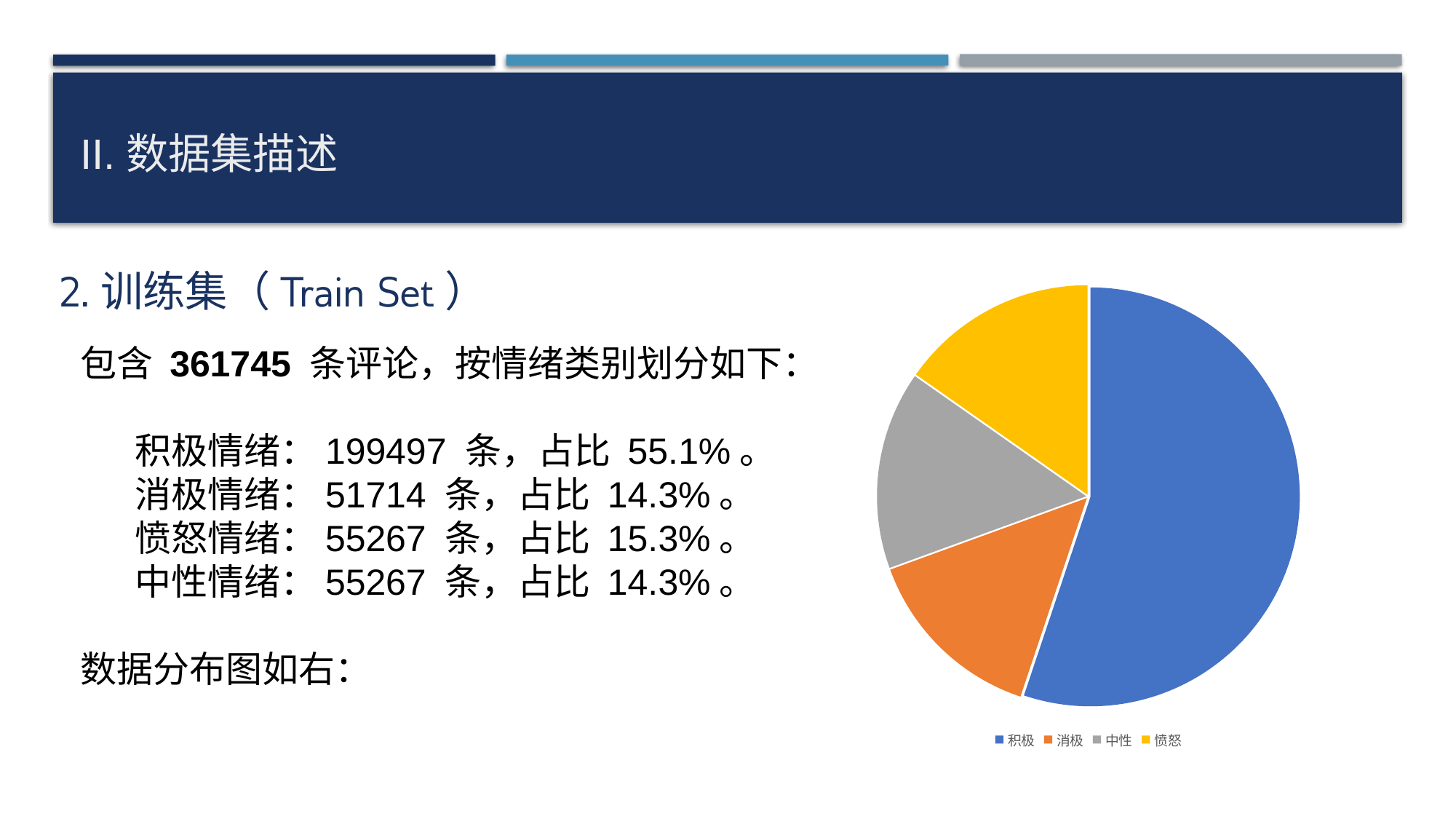

# II.数据集描述

### Chart

| Category |
|---|

2.训练集（Train Set）

### Chart

| Category | 系列1 |
|---|---|
| 积极 | 199497.0 |
| 消极 | 51714.0 |
| 中性 | 55267.0 |
| 愤怒 | 55267.0 |
包含 361745 条评论，按情绪类别划分如下：

积极情绪：199497 条，占比 55.1%。
消极情绪：51714 条，占比 14.3%。
愤怒情绪：55267 条，占比 15.3%。
中性情绪：55267 条，占比 14.3%。

数据分布图如右：